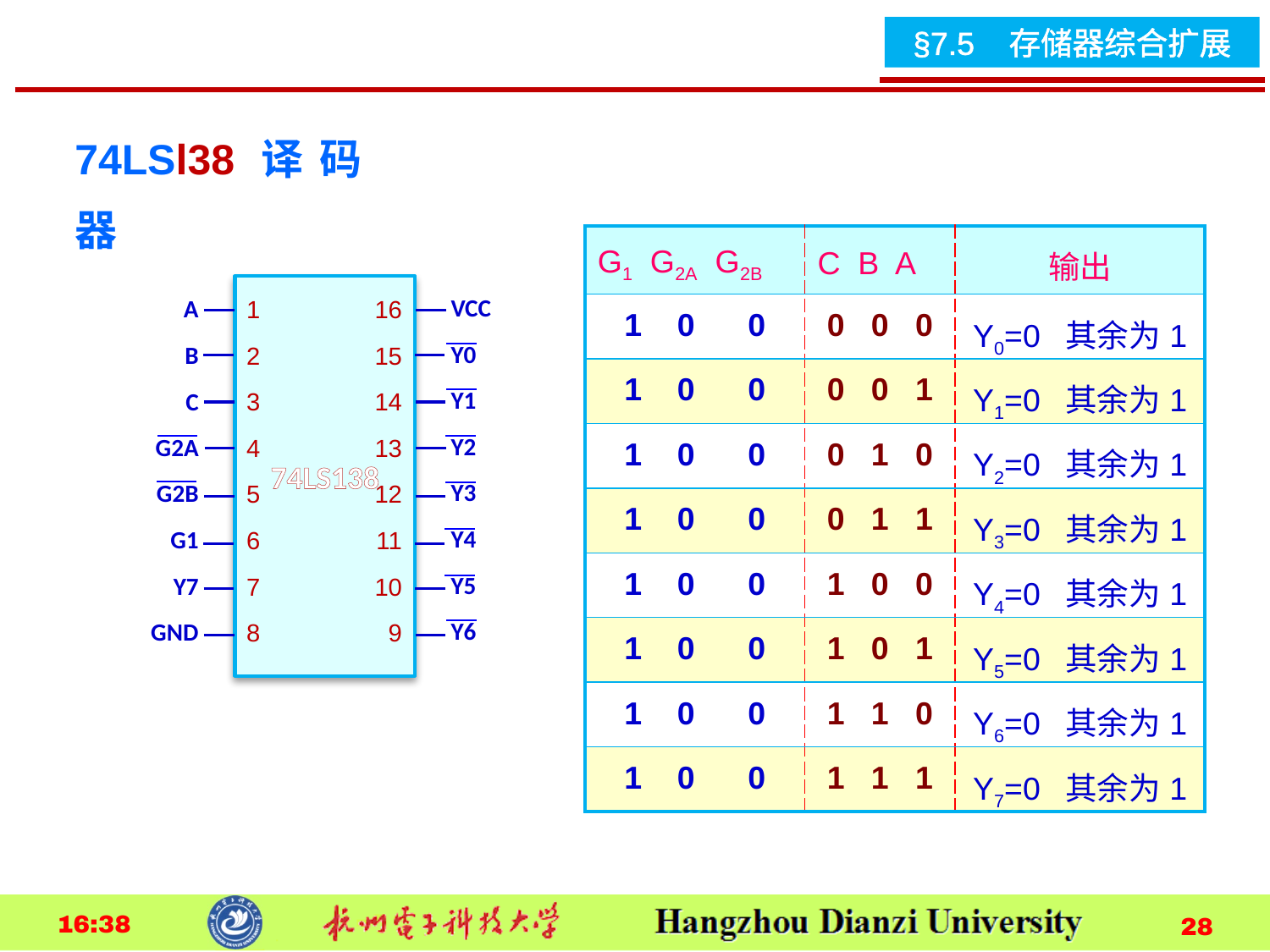

74LSl38译码器
| G1 G2A G2B | C B A | 输出 |
| --- | --- | --- |
| 1 0 0 | 0 0 0 | Y0=0 其余为1 |
| 1 0 0 | 0 0 1 | Y1=0 其余为1 |
| 1 0 0 | 0 1 0 | Y2=0 其余为1 |
| 1 0 0 | 0 1 1 | Y3=0 其余为1 |
| 1 0 0 | 1 0 0 | Y4=0 其余为1 |
| 1 0 0 | 1 0 1 | Y5=0 其余为1 |
| 1 0 0 | 1 1 0 | Y6=0 其余为1 |
| 1 0 0 | 1 1 1 | Y7=0 其余为1 |
74LS138
| VCC |
| --- |
| Y0 |
| Y1 |
| Y2 |
| Y3 |
| Y4 |
| Y5 |
| Y6 |
| A |
| --- |
| B |
| C |
| G2A |
| G2B |
| G1 |
| Y7 |
| GND |
| 1 |
| --- |
| 2 |
| 3 |
| 4 |
| 5 |
| 6 |
| 7 |
| 8 |
| 16 |
| --- |
| 15 |
| 14 |
| 13 |
| 12 |
| 11 |
| 10 |
| 9 |